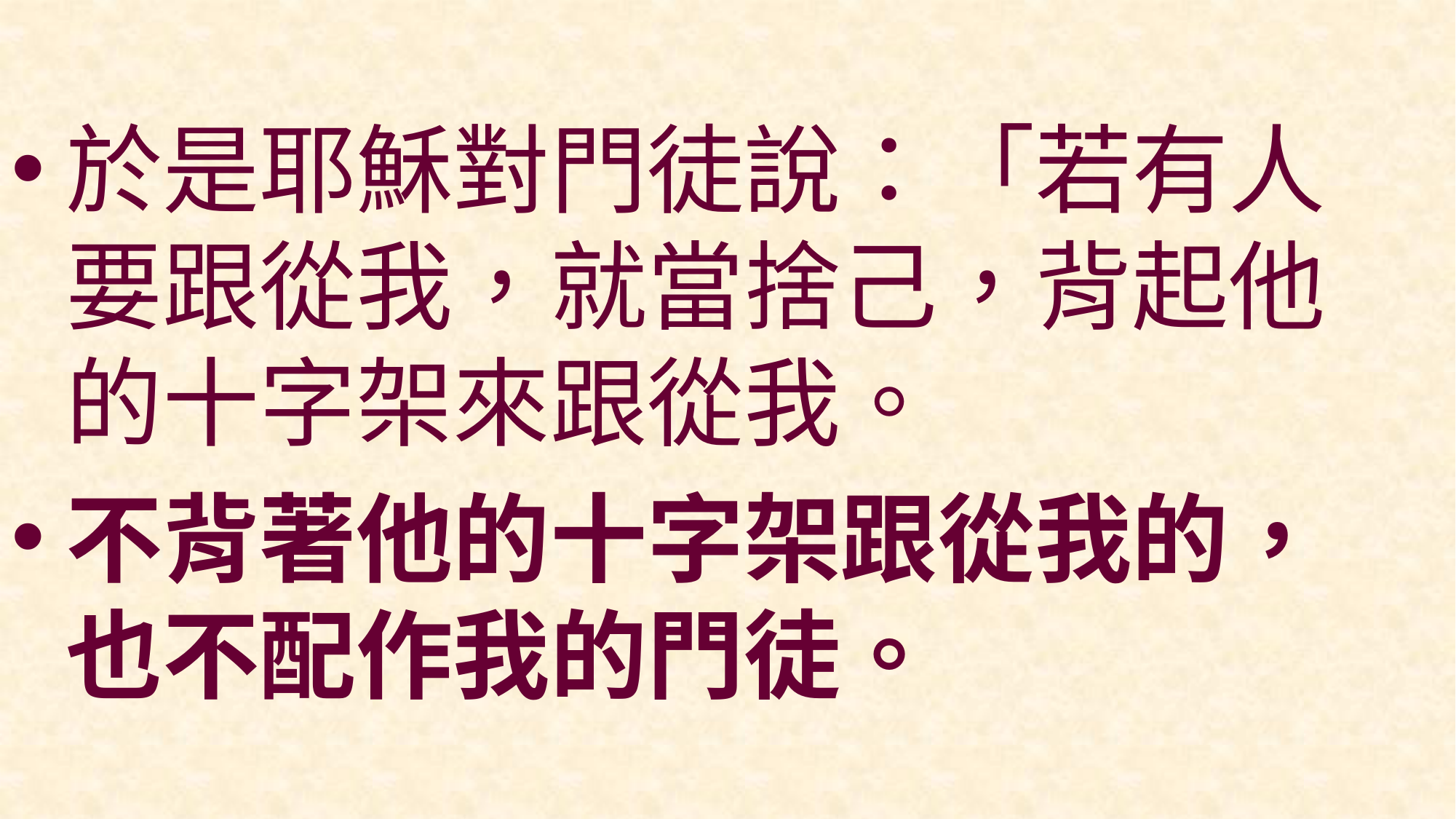

於是耶穌對門徒說：「若有人要跟從我，就當捨己，背起他的十字架來跟從我。
不背著他的十字架跟從我的，也不配作我的門徒。